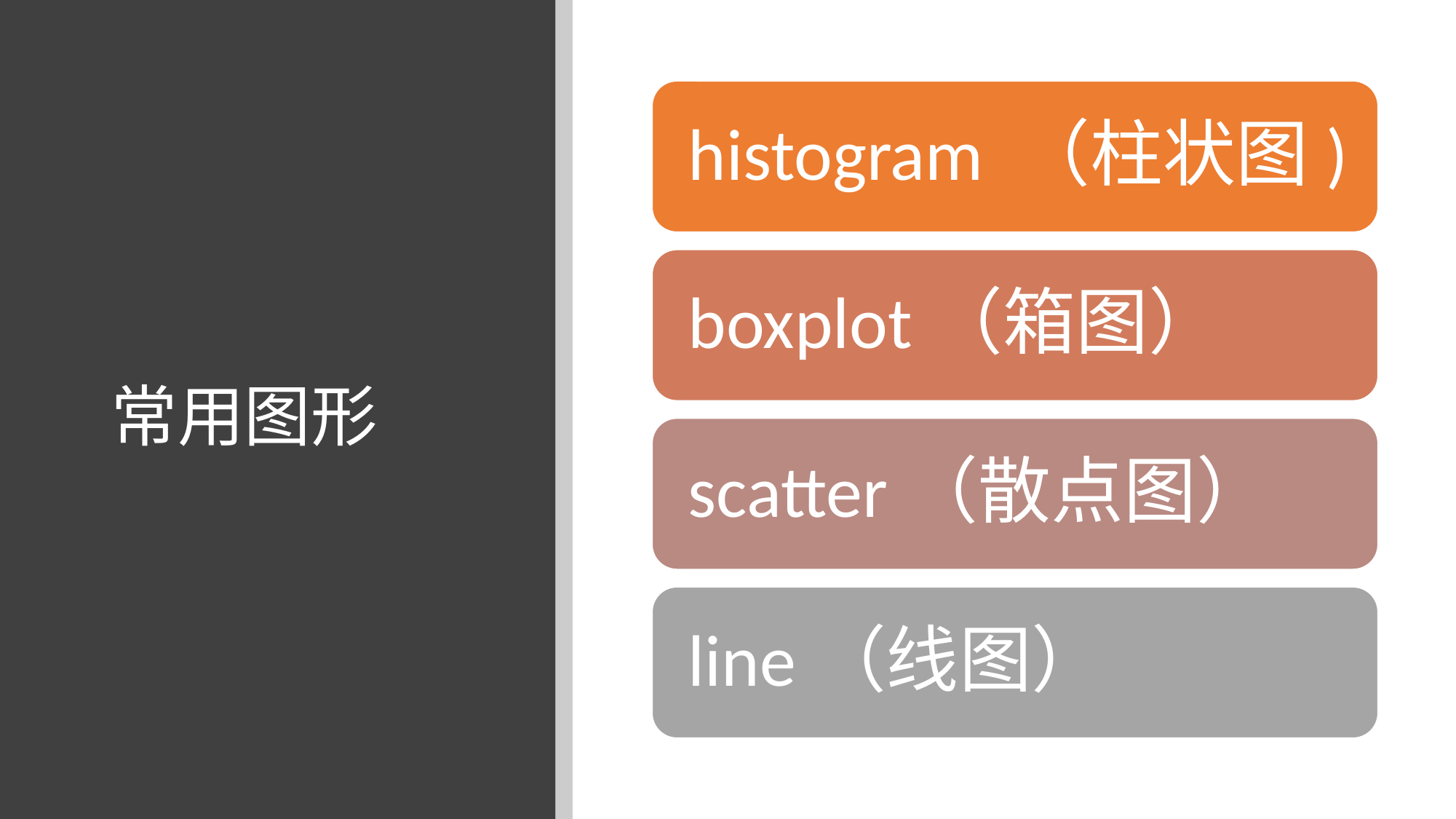

histogram （柱状图)
boxplot（箱图）
scatter（散点图）
line（线图）
# 常用图形